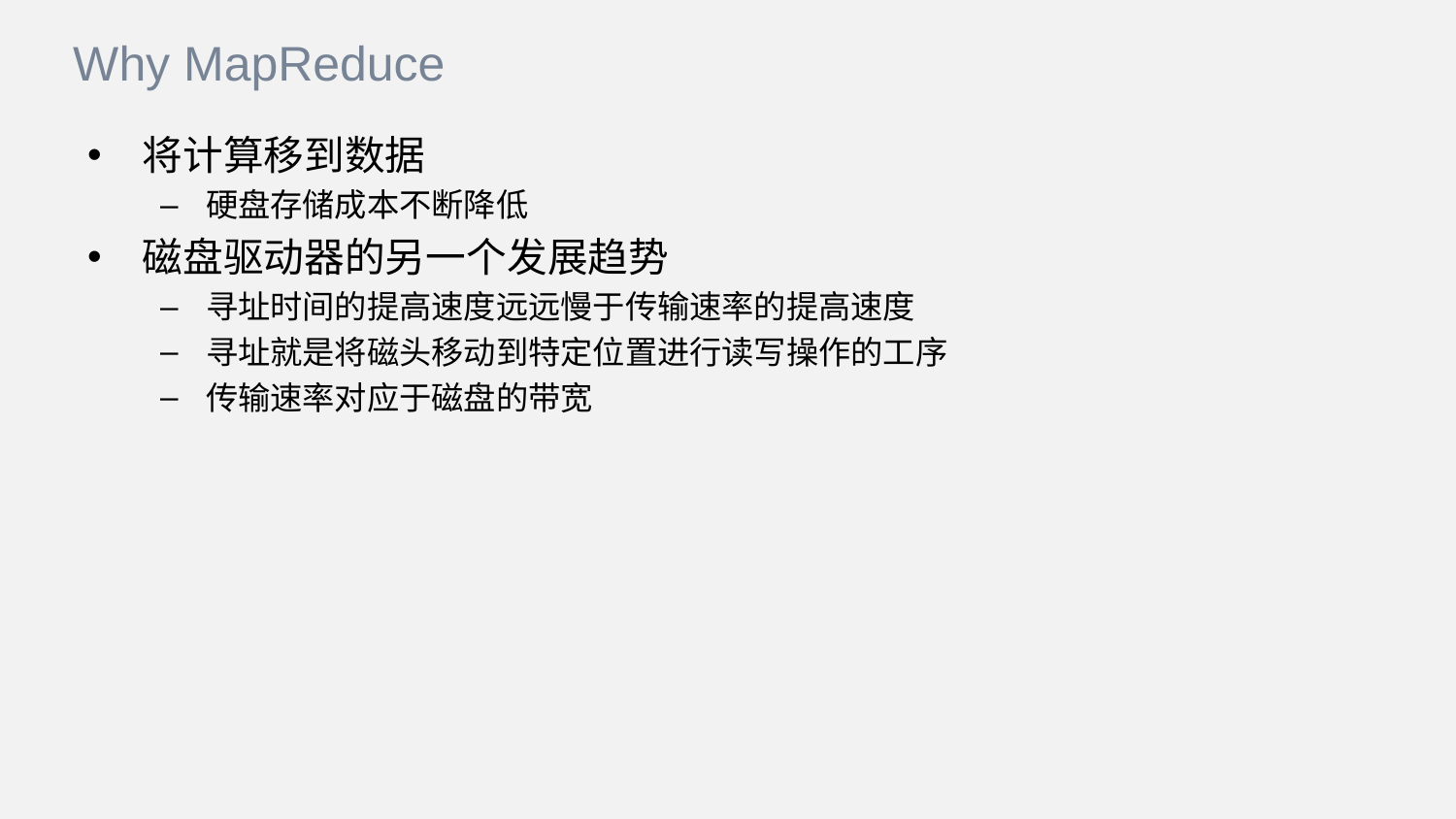

Why MapReduce
将计算移到数据
硬盘存储成本不断降低
磁盘驱动器的另一个发展趋势
寻址时间的提高速度远远慢于传输速率的提高速度
寻址就是将磁头移动到特定位置进行读写操作的工序
传输速率对应于磁盘的带宽